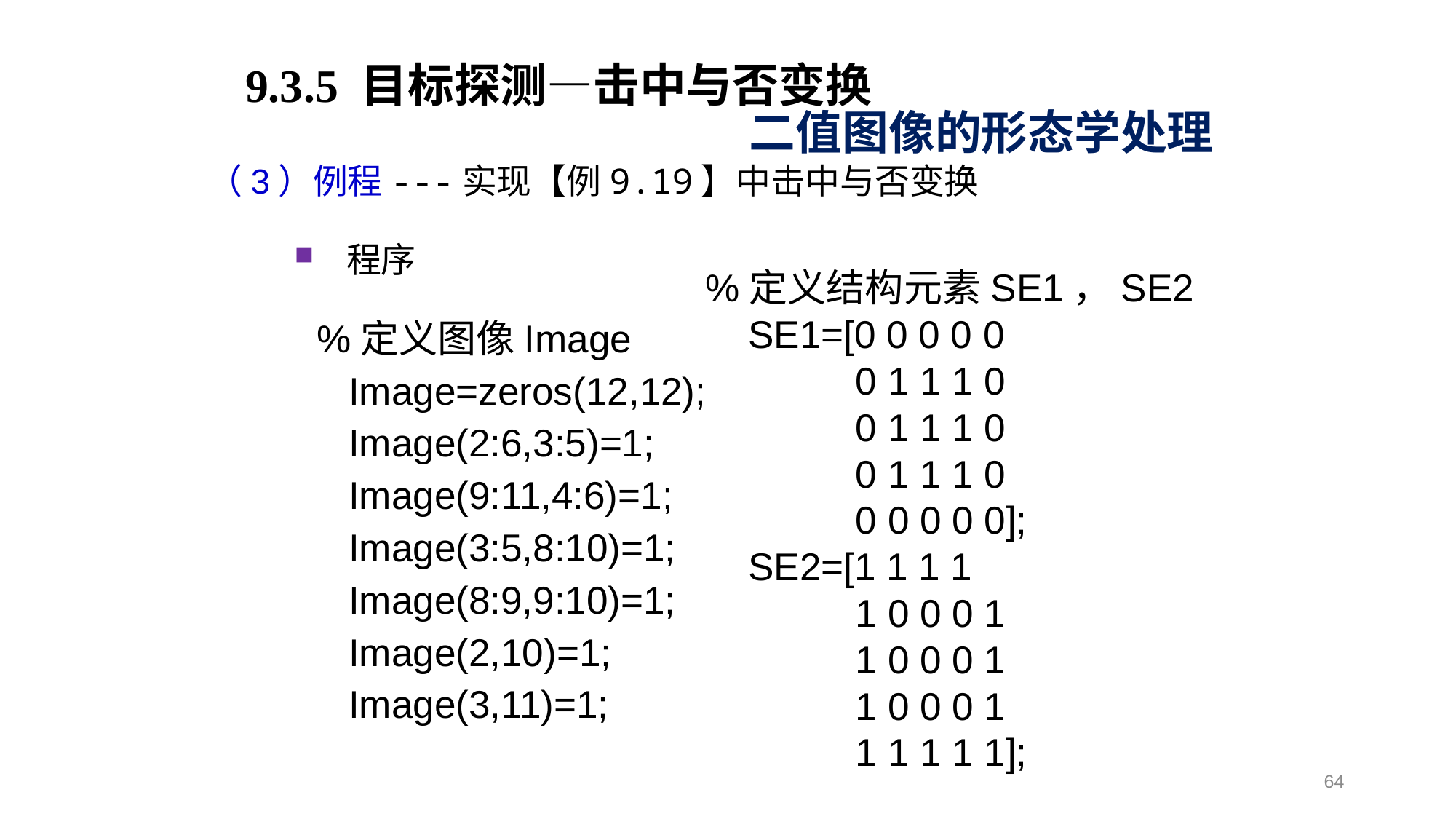

9.3.5 目标探测—击中与否变换
二值图像的形态学处理
（3）例程---实现【例9.19】中击中与否变换
程序
%定义结构元素SE1，SE2
    SE1=[0 0 0 0 0
              0 1 1 1 0
              0 1 1 1 0
              0 1 1 1 0
              0 0 0 0 0];
    SE2=[1 1 1 1
              1 0 0 0 1
              1 0 0 0 1
              1 0 0 0 1
              1 1 1 1 1];
%定义图像Image
   Image=zeros(12,12);
   Image(2:6,3:5)=1;
   Image(9:11,4:6)=1;
   Image(3:5,8:10)=1;
   Image(8:9,9:10)=1;
   Image(2,10)=1;
   Image(3,11)=1;

64